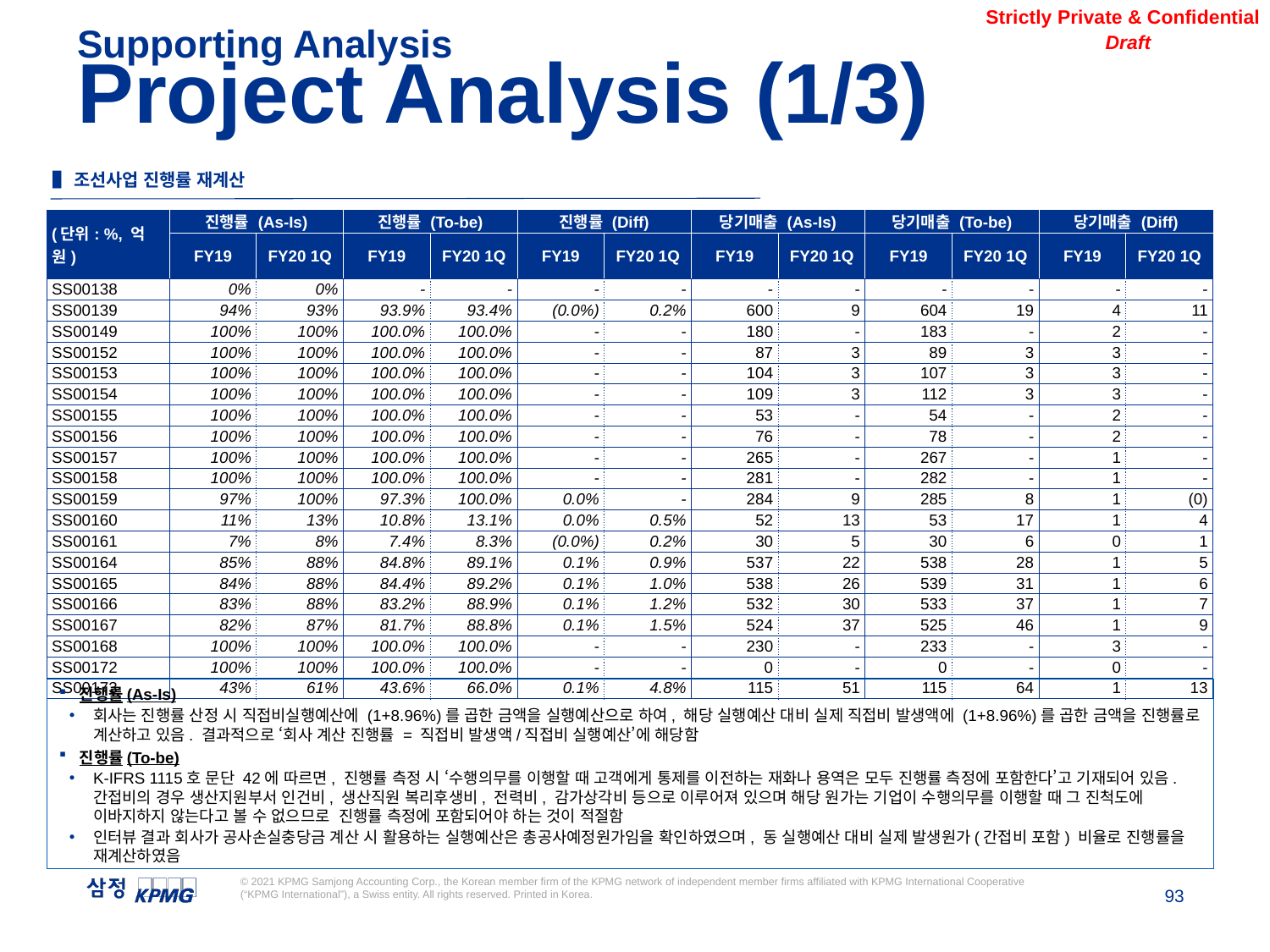

Supporting Analysis
Project Analysis (1/3)
▌조선사업 진행률 재계산

| (단위: %, 억원) | 진행률 (As-Is) |  | 진행률 (To-be) |  | 진행률 (Diff) |  | 당기매출 (As-Is) |  | 당기매출 (To-be) |  | 당기매출 (Diff) |  |
| --- | --- | --- | --- | --- | --- | --- | --- | --- | --- | --- | --- | --- |
|  | FY19 | FY20 1Q | FY19 | FY20 1Q | FY19 | FY20 1Q | FY19 | FY20 1Q | FY19 | FY20 1Q | FY19 | FY20 1Q |
| SS00138 | 0% | 0% | - | - | - | - | - | - | - | - | - | - |
| SS00139 | 94% | 93% | 93.9% | 93.4% | (0.0%) | 0.2% | 600 | 9 | 604 | 19 | 4 | 11 |
| SS00149 | 100% | 100% | 100.0% | 100.0% | - | - | 180 | - | 183 | - | 2 | - |
| SS00152 | 100% | 100% | 100.0% | 100.0% | - | - | 87 | 3 | 89 | 3 | 3 | - |
| SS00153 | 100% | 100% | 100.0% | 100.0% | - | - | 104 | 3 | 107 | 3 | 3 | - |
| SS00154 | 100% | 100% | 100.0% | 100.0% | - | - | 109 | 3 | 112 | 3 | 3 | - |
| SS00155 | 100% | 100% | 100.0% | 100.0% | - | - | 53 | - | 54 | - | 2 | - |
| SS00156 | 100% | 100% | 100.0% | 100.0% | - | - | 76 | - | 78 | - | 2 | - |
| SS00157 | 100% | 100% | 100.0% | 100.0% | - | - | 265 | - | 267 | - | 1 | - |
| SS00158 | 100% | 100% | 100.0% | 100.0% | - | - | 281 | - | 282 | - | 1 | - |
| SS00159 | 97% | 100% | 97.3% | 100.0% | 0.0% | - | 284 | 9 | 285 | 8 | 1 | (0) |
| SS00160 | 11% | 13% | 10.8% | 13.1% | 0.0% | 0.5% | 52 | 13 | 53 | 17 | 1 | 4 |
| SS00161 | 7% | 8% | 7.4% | 8.3% | (0.0%) | 0.2% | 30 | 5 | 30 | 6 | 0 | 1 |
| SS00164 | 85% | 88% | 84.8% | 89.1% | 0.1% | 0.9% | 537 | 22 | 538 | 28 | 1 | 5 |
| SS00165 | 84% | 88% | 84.4% | 89.2% | 0.1% | 1.0% | 538 | 26 | 539 | 31 | 1 | 6 |
| SS00166 | 83% | 88% | 83.2% | 88.9% | 0.1% | 1.2% | 532 | 30 | 533 | 37 | 1 | 7 |
| SS00167 | 82% | 87% | 81.7% | 88.8% | 0.1% | 1.5% | 524 | 37 | 525 | 46 | 1 | 9 |
| SS00168 | 100% | 100% | 100.0% | 100.0% | - | - | 230 | - | 233 | - | 3 | - |
| SS00172 | 100% | 100% | 100.0% | 100.0% | - | - | 0 | - | 0 | - | 0 | - |
| SS00173 | 43% | 61% | 43.6% | 66.0% | 0.1% | 4.8% | 115 | 51 | 115 | 64 | 1 | 13 |
진행률(As-Is)
회사는 진행률 산정 시 직접비실행예산에 (1+8.96%)를 곱한 금액을 실행예산으로 하여, 해당 실행예산 대비 실제 직접비 발생액에 (1+8.96%)를 곱한 금액을 진행률로 계산하고 있음. 결과적으로 ‘회사 계산 진행률 = 직접비 발생액/직접비 실행예산’에 해당함
진행률(To-be)
K-IFRS 1115호 문단 42에 따르면, 진행률 측정 시 ‘수행의무를 이행할 때 고객에게 통제를 이전하는 재화나 용역은 모두 진행률 측정에 포함한다’고 기재되어 있음. 간접비의 경우 생산지원부서 인건비, 생산직원 복리후생비, 전력비, 감가상각비 등으로 이루어져 있으며 해당 원가는 기업이 수행의무를 이행할 때 그 진척도에 이바지하지 않는다고 볼 수 없으므로  진행률 측정에 포함되어야 하는 것이 적절함
인터뷰 결과 회사가 공사손실충당금 계산 시 활용하는 실행예산은 총공사예정원가임을 확인하였으며, 동 실행예산 대비 실제 발생원가(간접비 포함) 비율로 진행률을 재계산하였음